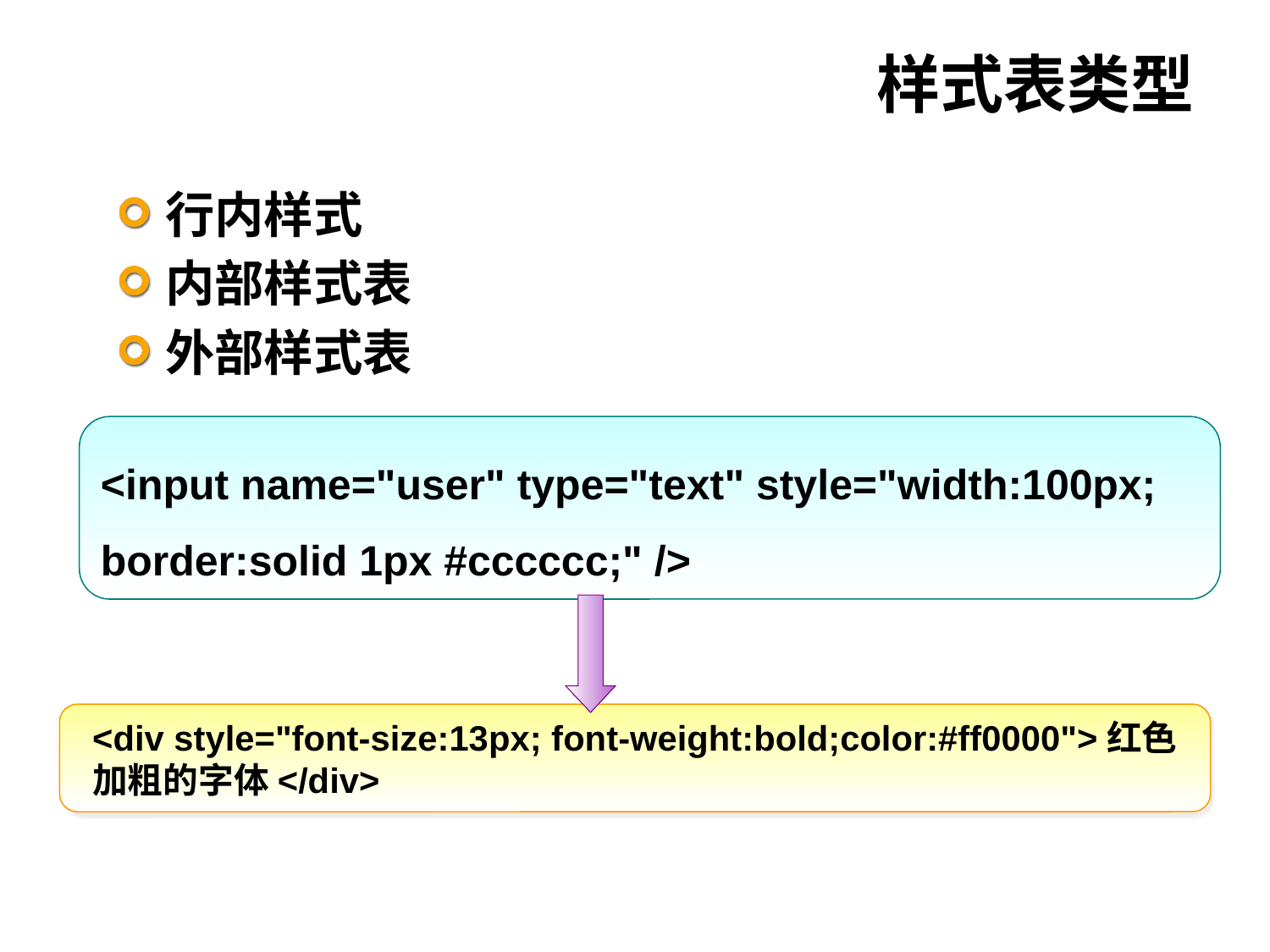

# 样式表类型
行内样式
内部样式表
外部样式表
<input name="user" type="text" style="width:100px; border:solid 1px #cccccc;" />

<div style="font-size:13px; font-weight:bold;color:#ff0000">红色加粗的字体</div>